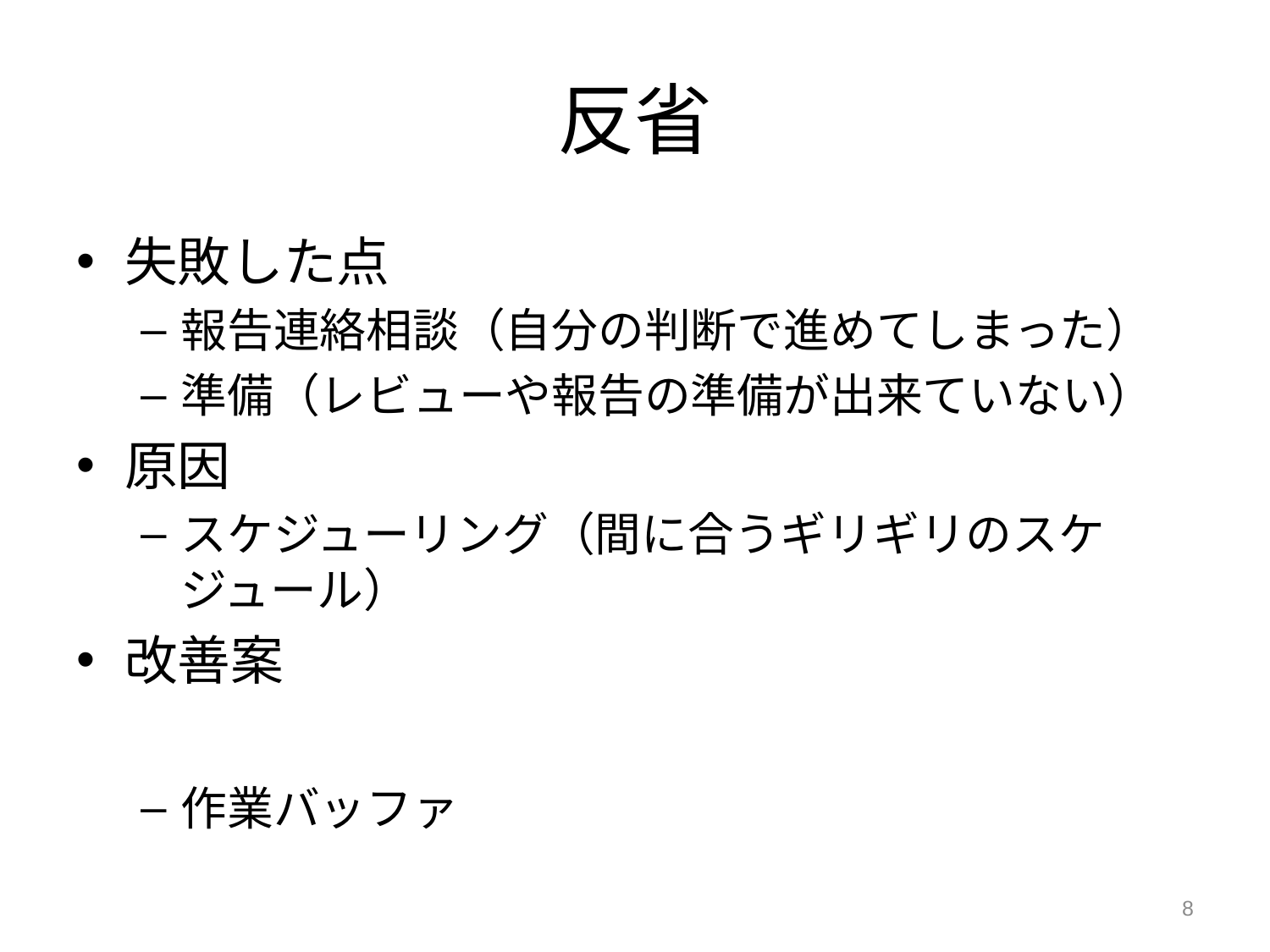

# 反省
失敗した点
報告連絡相談（自分の判断で進めてしまった）
準備（レビューや報告の準備が出来ていない）
原因
スケジューリング（間に合うギリギリのスケジュール）
改善案

作業バッファ

8